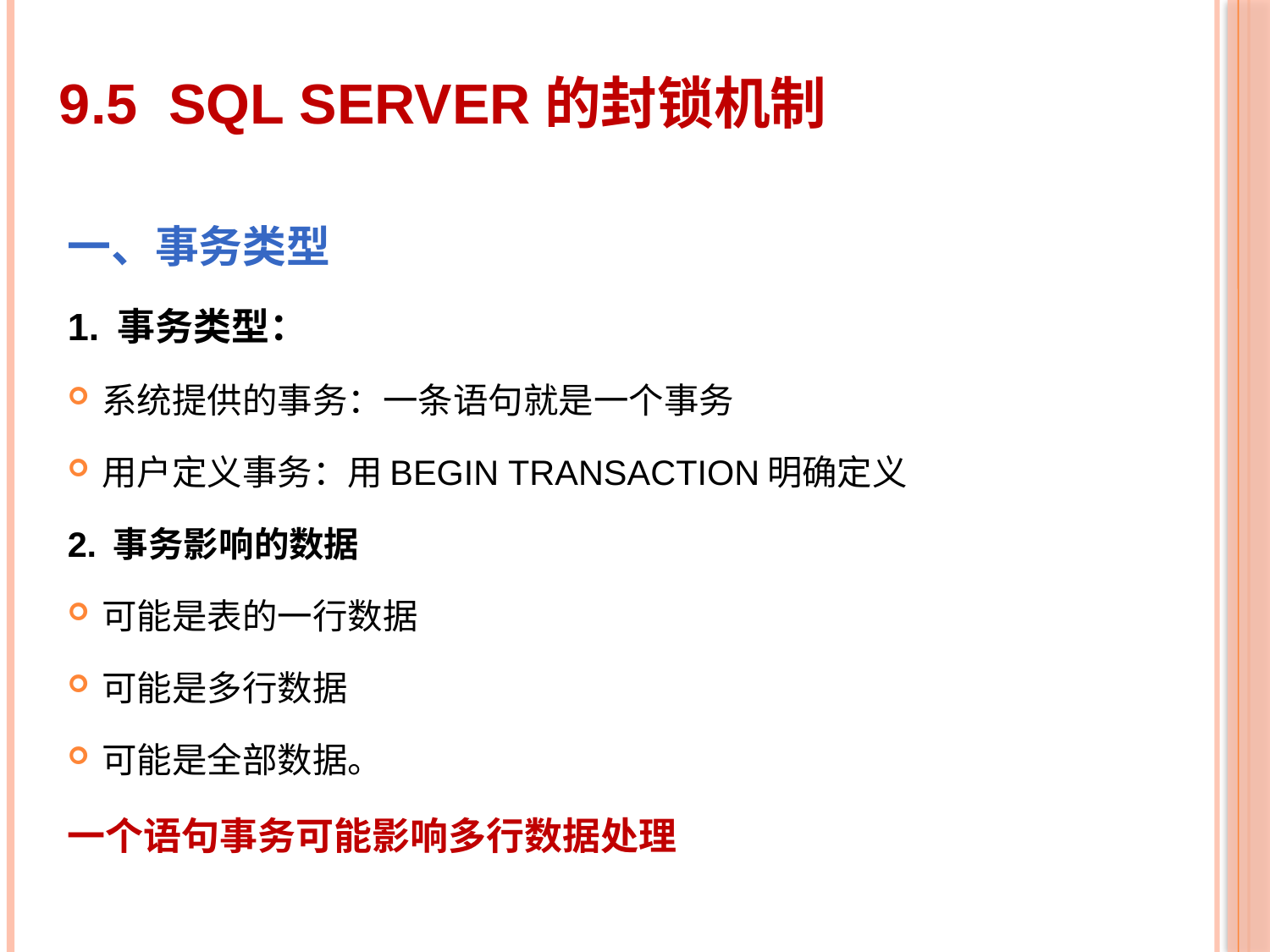

# 9.5  SQL SERVER的封锁机制
一、事务类型
1. 事务类型：
系统提供的事务：一条语句就是一个事务
用户定义事务：用BEGIN TRANSACTION明确定义
2. 事务影响的数据
可能是表的一行数据
可能是多行数据
可能是全部数据。
一个语句事务可能影响多行数据处理